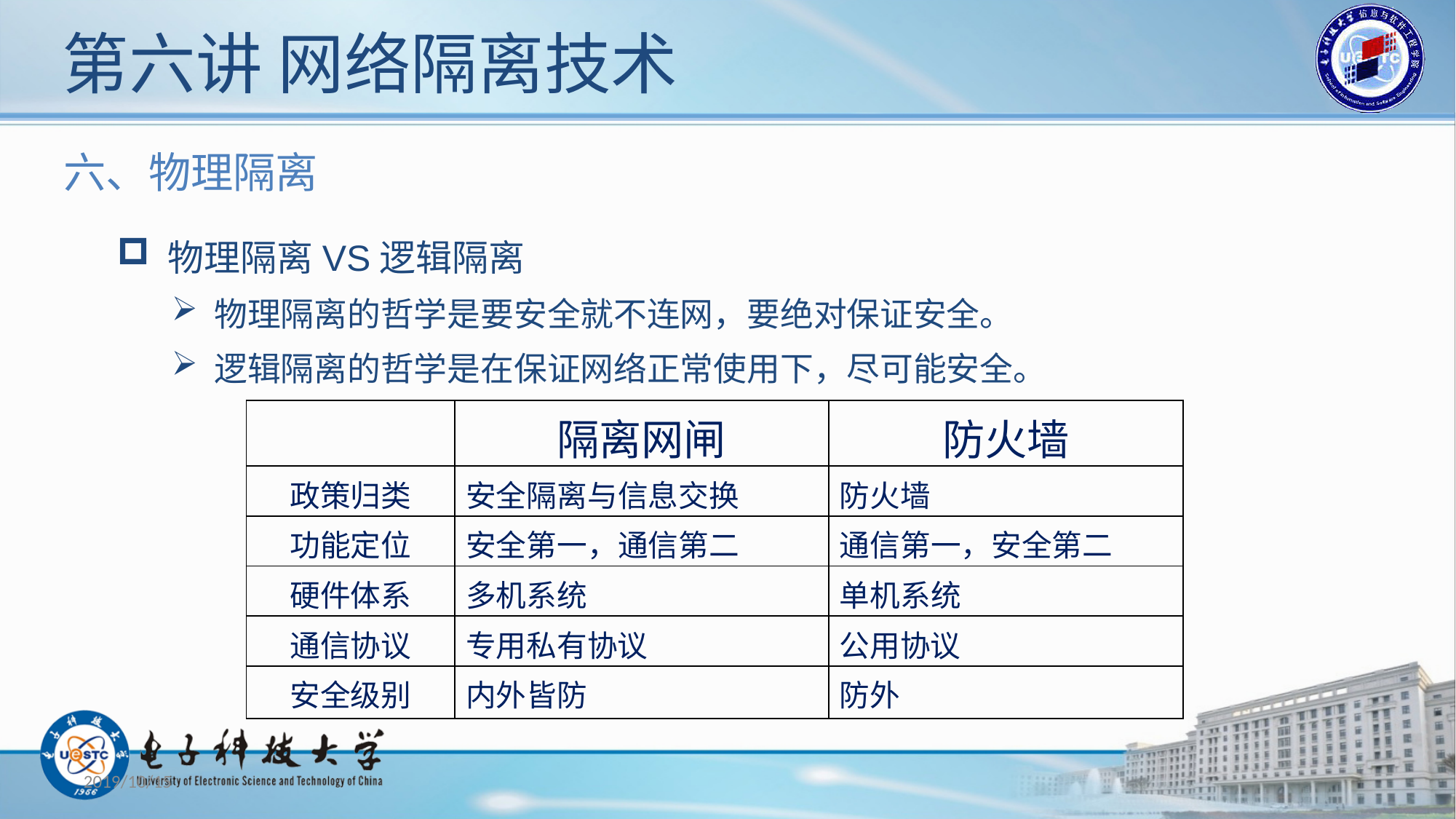

# 第六讲 网络隔离技术
六、物理隔离
 物理隔离VS逻辑隔离
 物理隔离的哲学是要安全就不连网，要绝对保证安全。
 逻辑隔离的哲学是在保证网络正常使用下，尽可能安全。

|  | 隔离网闸 | 防火墙 |
| --- | --- | --- |
| 政策归类 | 安全隔离与信息交换 | 防火墙 |
| 功能定位 | 安全第一，通信第二 | 通信第一，安全第二 |
| 硬件体系 | 多机系统 | 单机系统 |
| 通信协议 | 专用私有协议 | 公用协议 |
| 安全级别 | 内外皆防 | 防外 |
2019/10/15